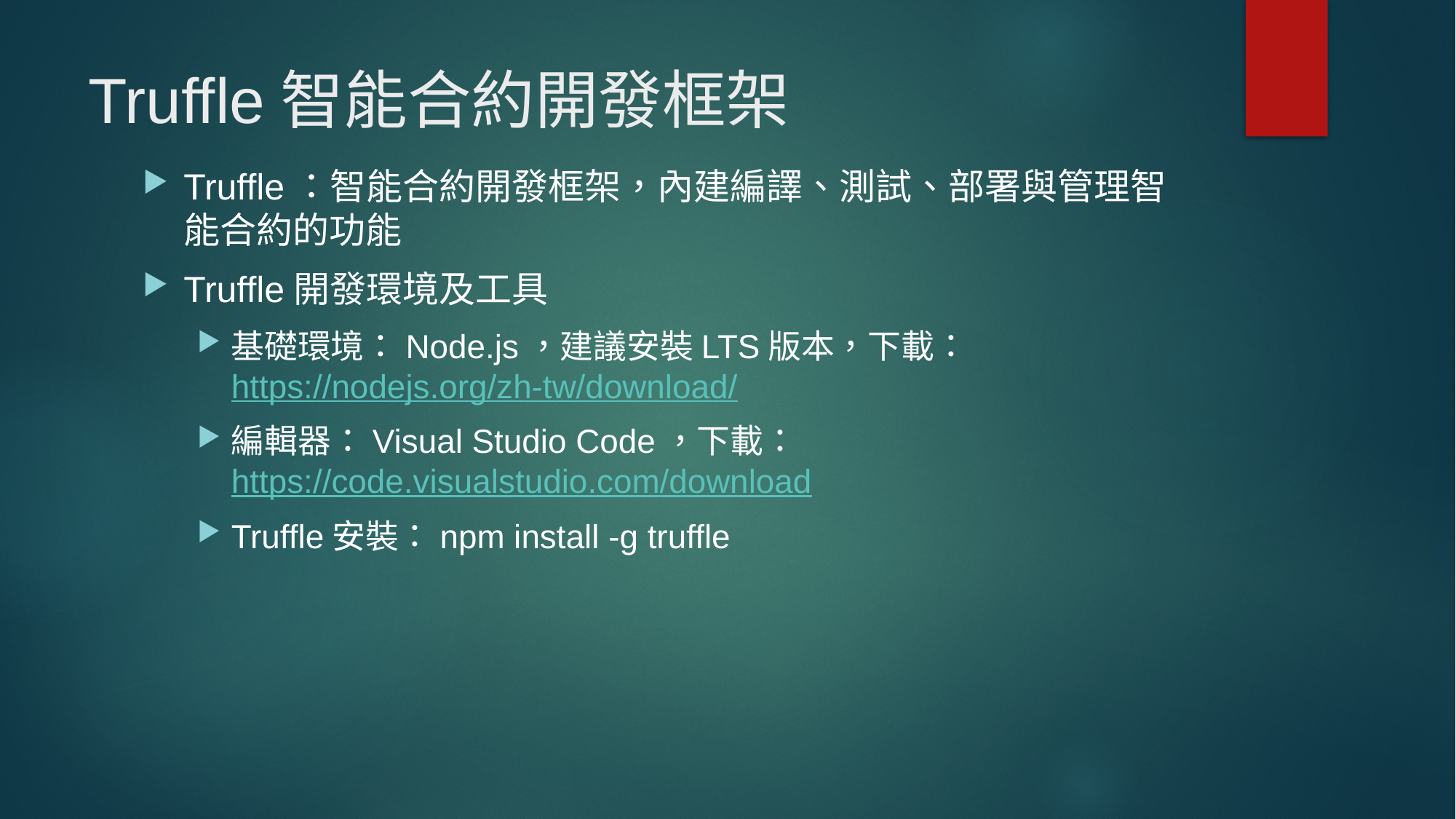

# Truffle智能合約開發框架
Truffle：智能合約開發框架，內建編譯、測試、部署與管理智能合約的功能
Truffle開發環境及工具
基礎環境：Node.js，建議安裝LTS版本，下載：https://nodejs.org/zh-tw/download/
編輯器：Visual Studio Code，下載：https://code.visualstudio.com/download
Truffle安裝：npm install -g truffle